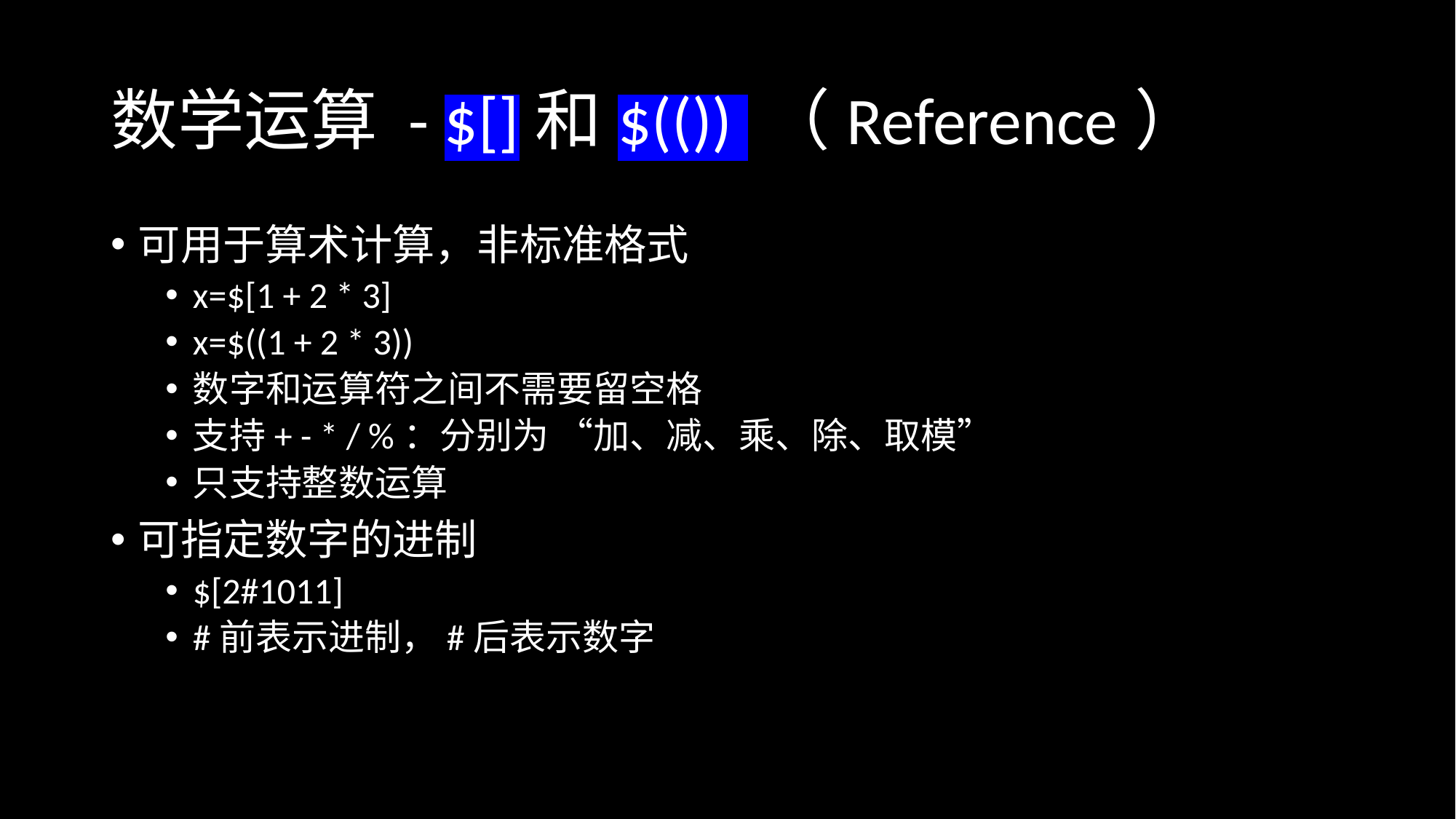

# 数学运算 - $[]和$(()) （Reference）
可用于算术计算，非标准格式
x=$[1 + 2 * 3]
x=$((1 + 2 * 3))
数字和运算符之间不需要留空格
支持+ - * / %：分别为 “加、减、乘、除、取模”
只支持整数运算
可指定数字的进制
$[2#1011]
#前表示进制，#后表示数字